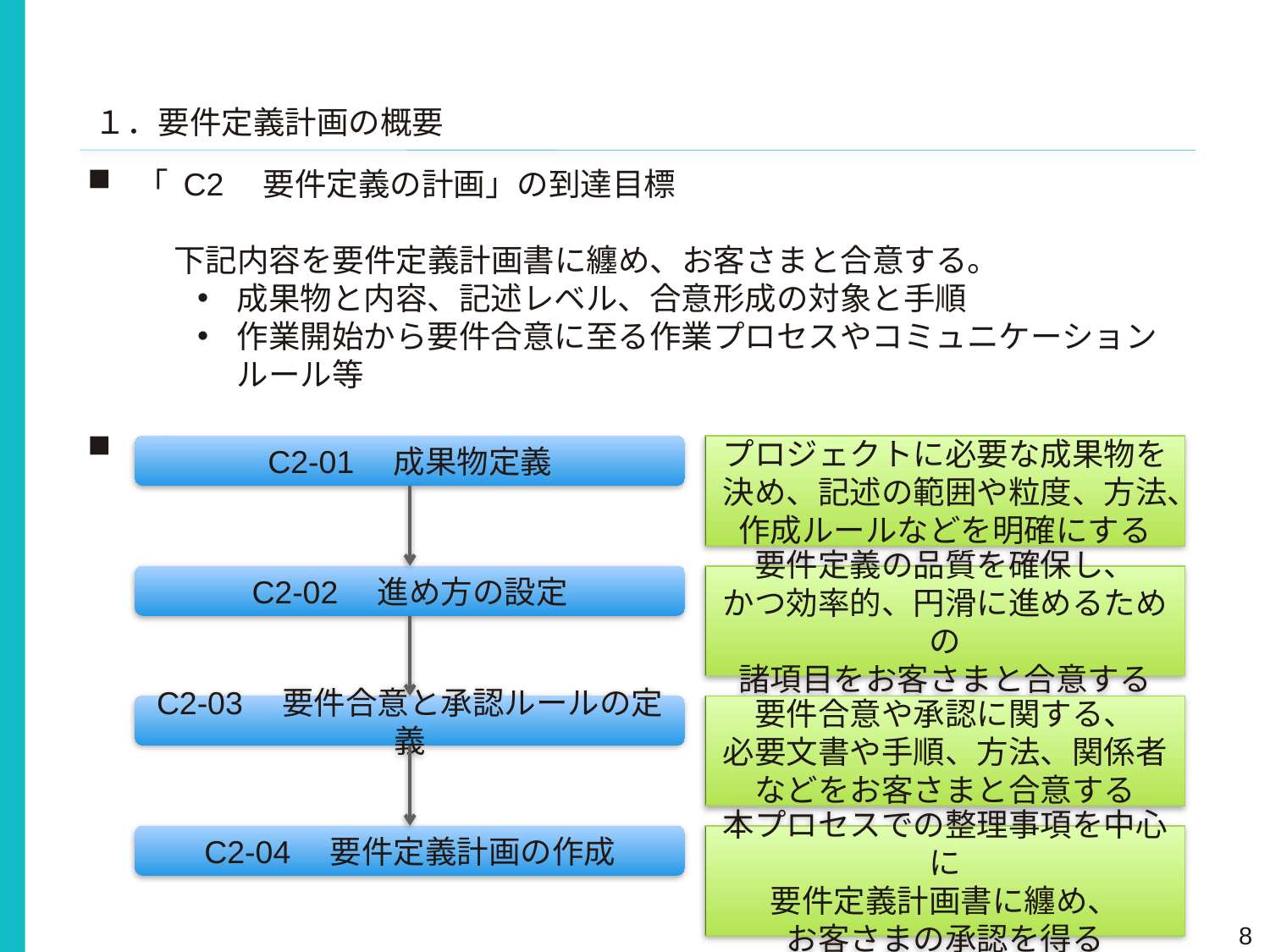

１．要件定義計画の概要
「 C2　要件定義の計画」の到達目標

下記内容を要件定義計画書に纏め、お客さまと合意する。
成果物と内容、記述レベル、合意形成の対象と手順
作業開始から要件合意に至る作業プロセスやコミュニケーションルール等

プロセスフロー
C2-01　成果物定義
プロジェクトに必要な成果物を決め、記述の範囲や粒度、方法、
作成ルールなどを明確にする
C2-02　進め方の設定
要件定義の品質を確保し、
かつ効率的、円滑に進めるための
諸項目をお客さまと合意する
C2-03　要件合意と承認ルールの定義
要件合意や承認に関する、
必要文書や手順、方法、関係者
などをお客さまと合意する
C2-04　要件定義計画の作成
本プロセスでの整理事項を中心に
要件定義計画書に纏め、
お客さまの承認を得る
8